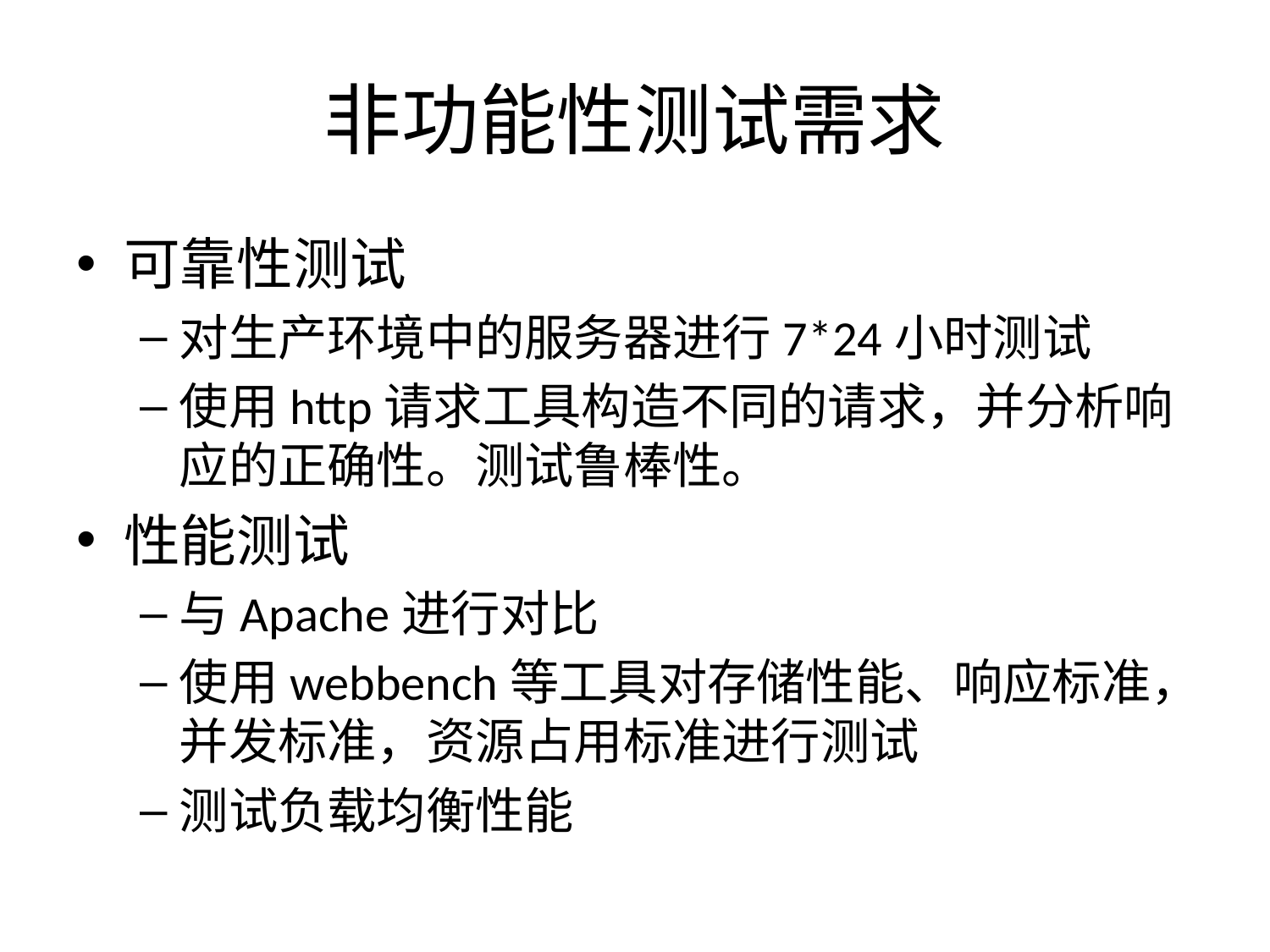

# 非功能性测试需求
可靠性测试
对生产环境中的服务器进行7*24小时测试
使用http请求工具构造不同的请求，并分析响应的正确性。测试鲁棒性。
性能测试
与Apache进行对比
使用webbench等工具对存储性能、响应标准，并发标准，资源占用标准进行测试
测试负载均衡性能